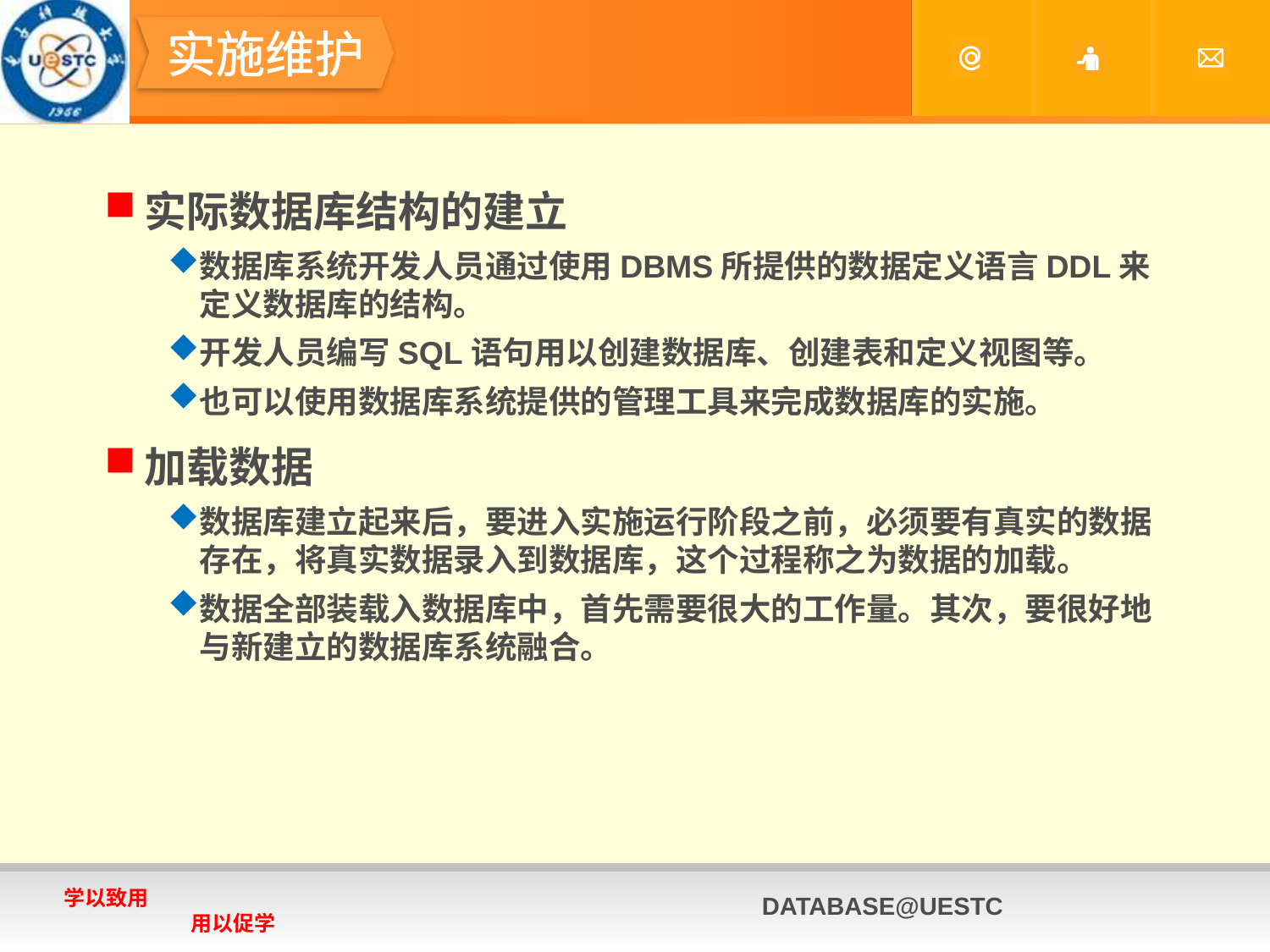

#
实施维护
实际数据库结构的建立
数据库系统开发人员通过使用DBMS所提供的数据定义语言DDL来定义数据库的结构。
开发人员编写SQL语句用以创建数据库、创建表和定义视图等。
也可以使用数据库系统提供的管理工具来完成数据库的实施。
加载数据
数据库建立起来后，要进入实施运行阶段之前，必须要有真实的数据存在，将真实数据录入到数据库，这个过程称之为数据的加载。
数据全部装载入数据库中，首先需要很大的工作量。其次，要很好地与新建立的数据库系统融合。